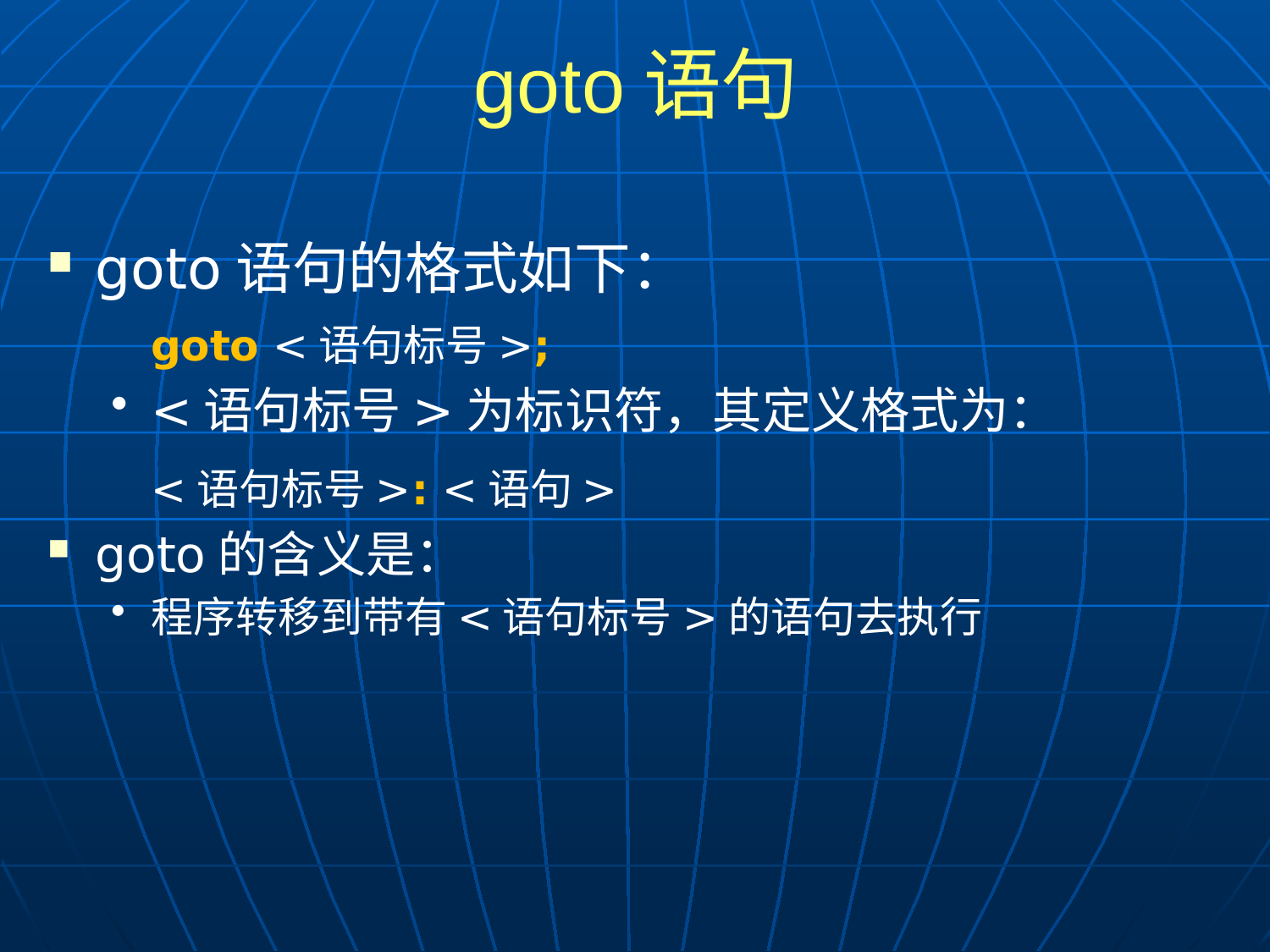

# goto语句
goto语句的格式如下：
	goto <语句标号>;
<语句标号>为标识符，其定义格式为：
	<语句标号>: <语句>
goto的含义是：
程序转移到带有<语句标号>的语句去执行